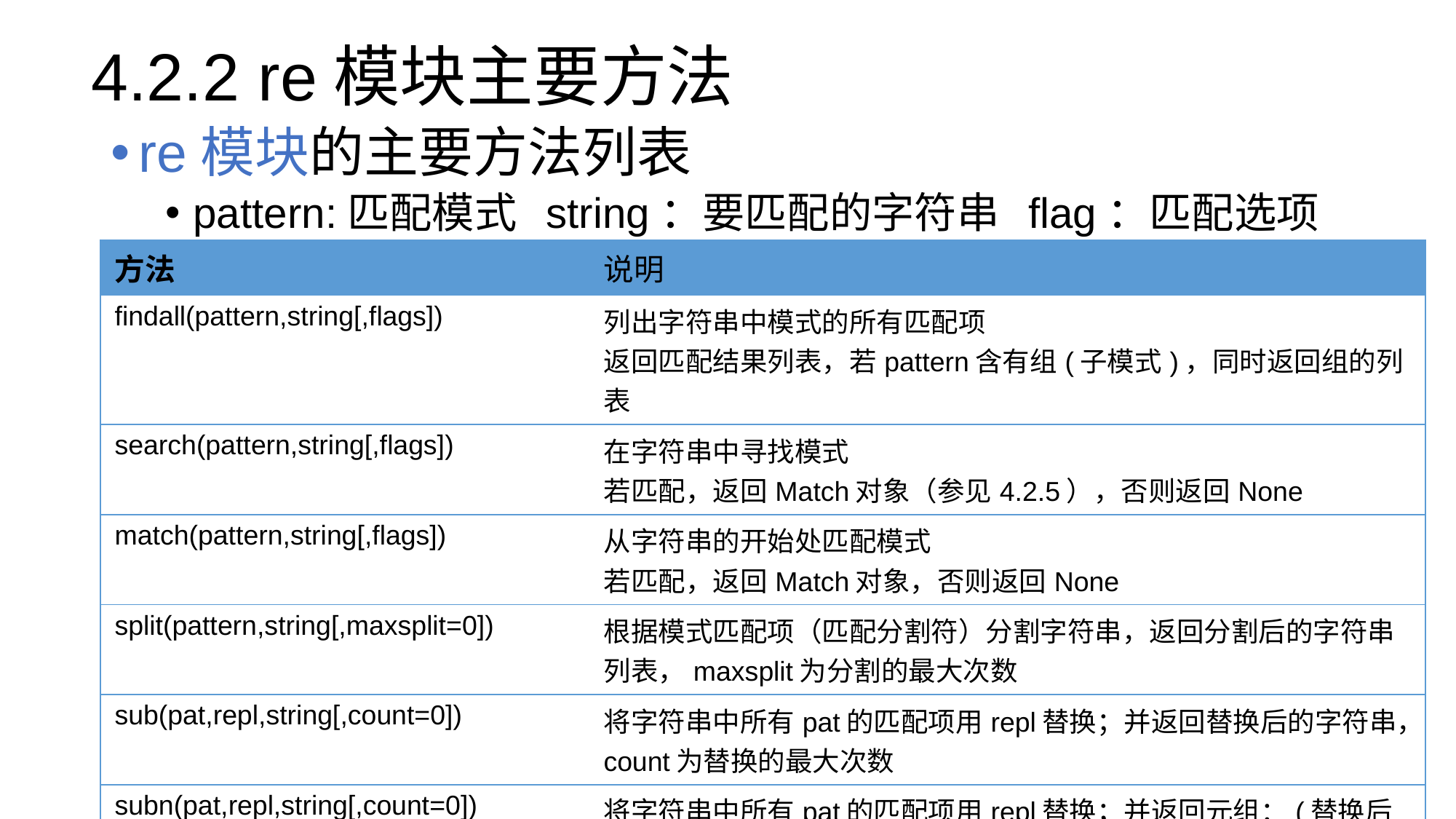

# 4.2.2 re模块主要方法
re模块的主要方法列表
pattern:匹配模式  string：要匹配的字符串  flag：匹配选项

| 方法 | 说明 |
| --- | --- |
| findall(pattern,string[,flags]) | 列出字符串中模式的所有匹配项 返回匹配结果列表，若pattern含有组(子模式)，同时返回组的列表 |
| search(pattern,string[,flags]) | 在字符串中寻找模式 若匹配，返回Match对象（参见4.2.5），否则返回None |
| match(pattern,string[,flags]) | 从字符串的开始处匹配模式 若匹配，返回Match对象，否则返回None |
| split(pattern,string[,maxsplit=0]) | 根据模式匹配项（匹配分割符）分割字符串，返回分割后的字符串列表，maxsplit为分割的最大次数 |
| sub(pat,repl,string[,count=0]) | 将字符串中所有pat的匹配项用repl替换；并返回替换后的字符串，count为替换的最大次数 |
| subn(pat,repl,string[,count=0]) | 将字符串中所有pat的匹配项用repl替换；并返回元组：(替换后的字符串,替换次数），count为替换的最大次数 |
| escape(string) | 将字符串中所有特殊正则表达式字符转义 |